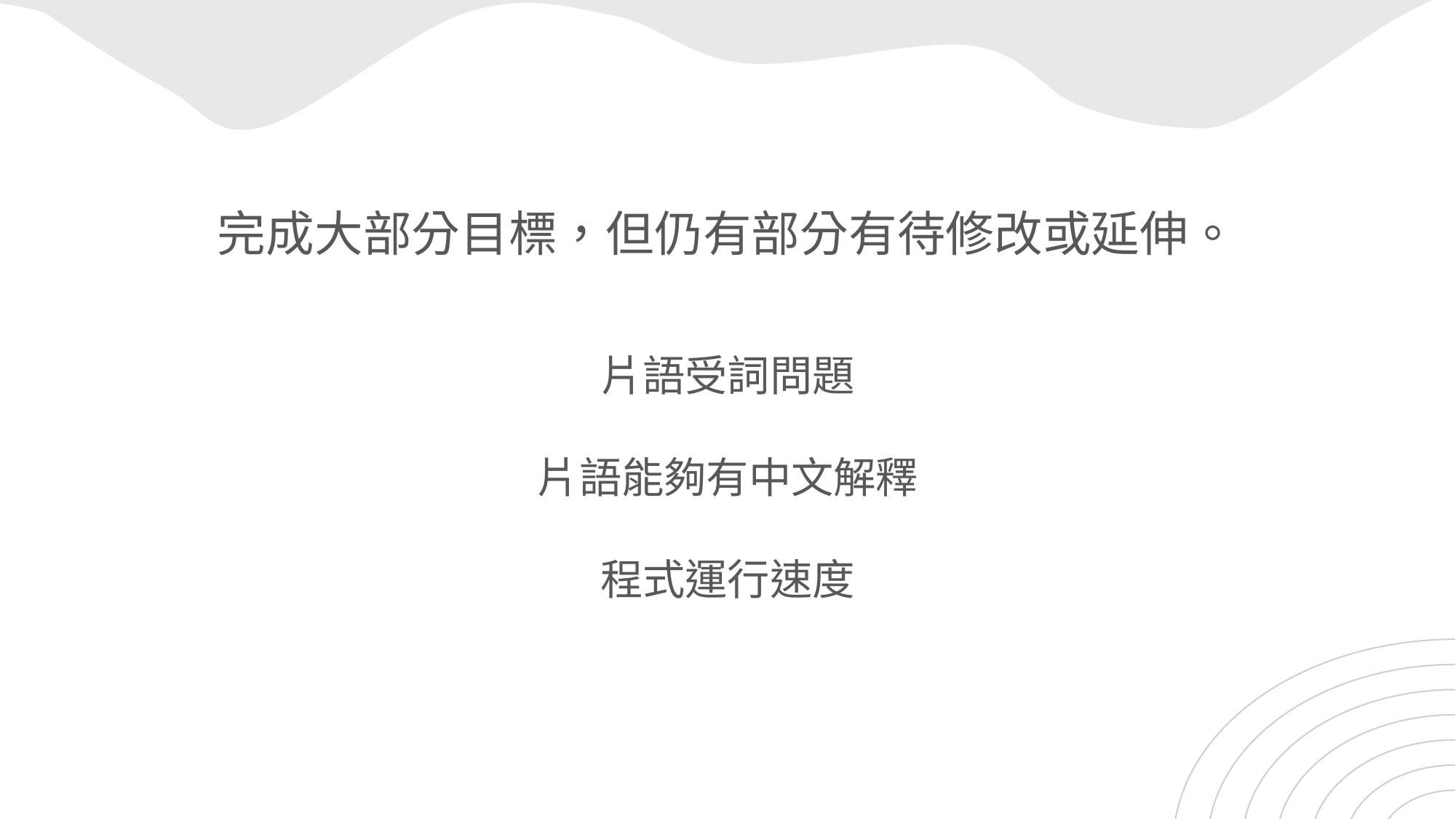

完成大部分目標，但仍有部分有待修改或延伸。

片語受詞問題

片語能夠有中文解釋

程式運行速度